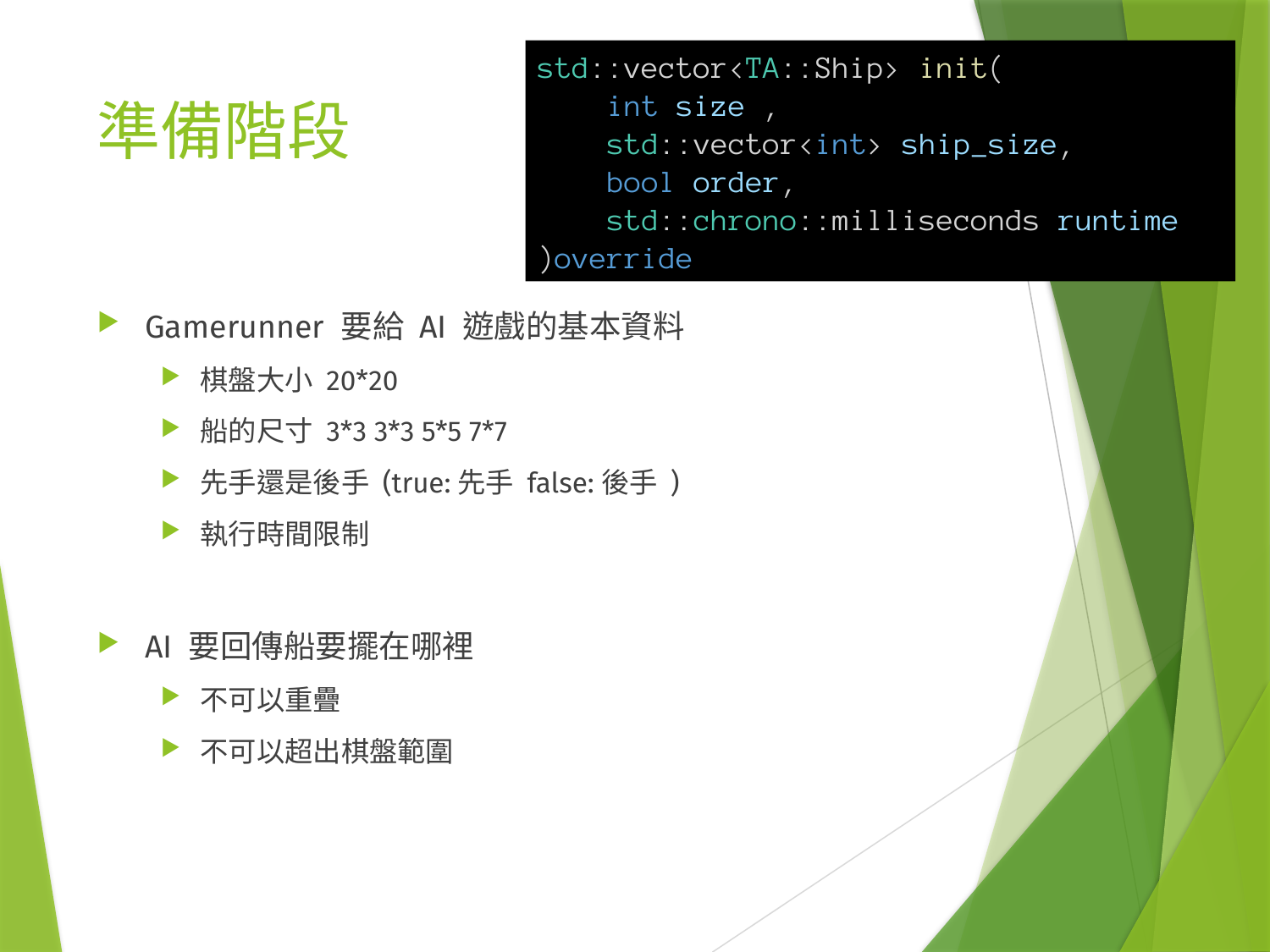

std::vector<TA::Ship> init(
    int size ,
    std::vector<int> ship_size,
    bool order,
    std::chrono::milliseconds runtime
)override
# 準備階段
Gamerunner 要給 AI 遊戲的基本資料
棋盤大小 20*20
船的尺寸 3*3 3*3 5*5 7*7
先手還是後手 (true:先手 false:後手 )
執行時間限制

AI 要回傳船要擺在哪裡
不可以重疊
不可以超出棋盤範圍